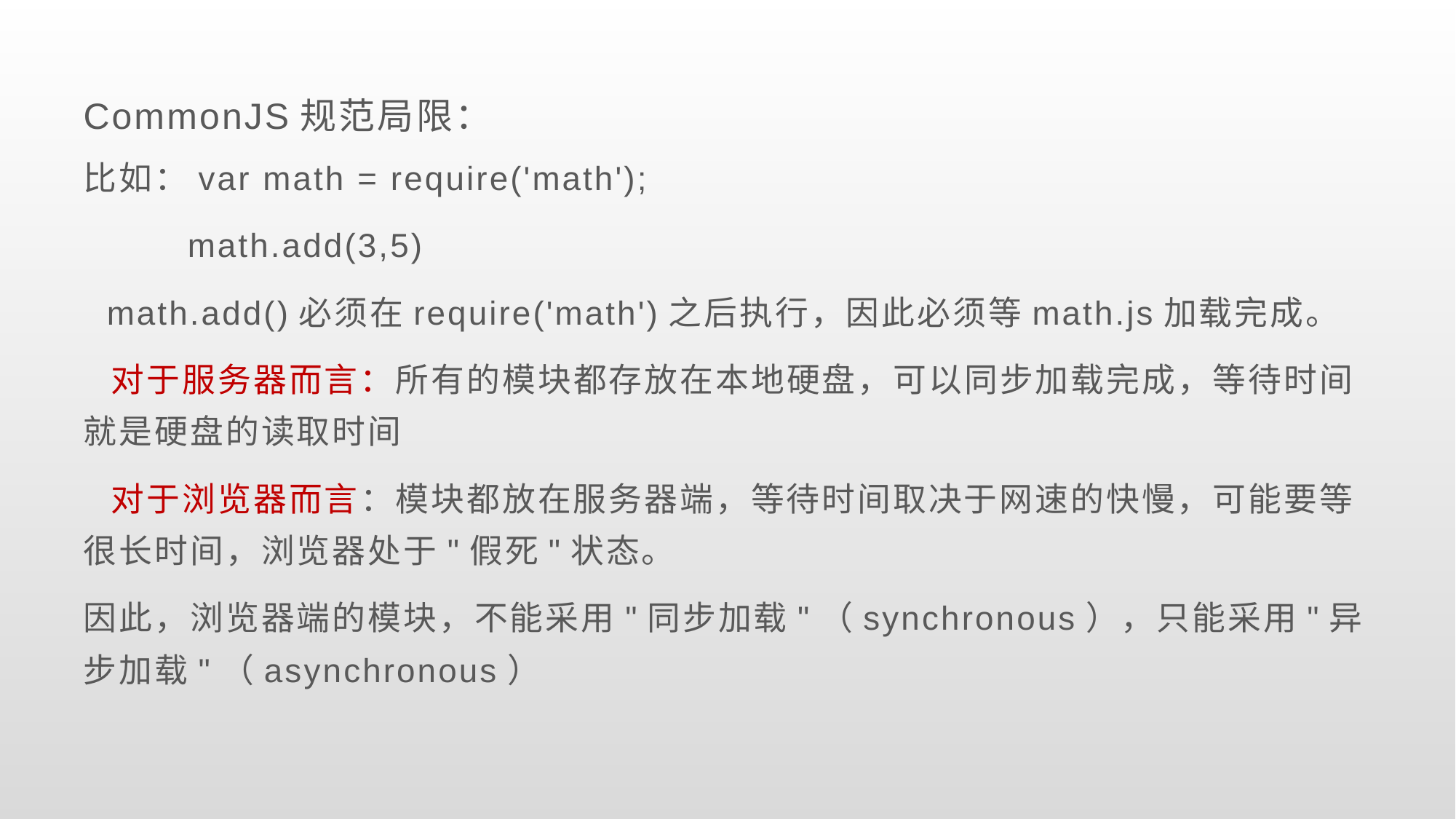

# CommonJS规范局限：
比如：var math = require('math');
         math.add(3,5)
  math.add()必须在require('math')之后执行，因此必须等math.js加载完成。
  对于服务器而言：所有的模块都存放在本地硬盘，可以同步加载完成，等待时间就是硬盘的读取时间
  对于浏览器而言：模块都放在服务器端，等待时间取决于网速的快慢，可能要等很长时间，浏览器处于"假死"状态。
因此，浏览器端的模块，不能采用"同步加载"（synchronous），只能采用"异步加载"（asynchronous）